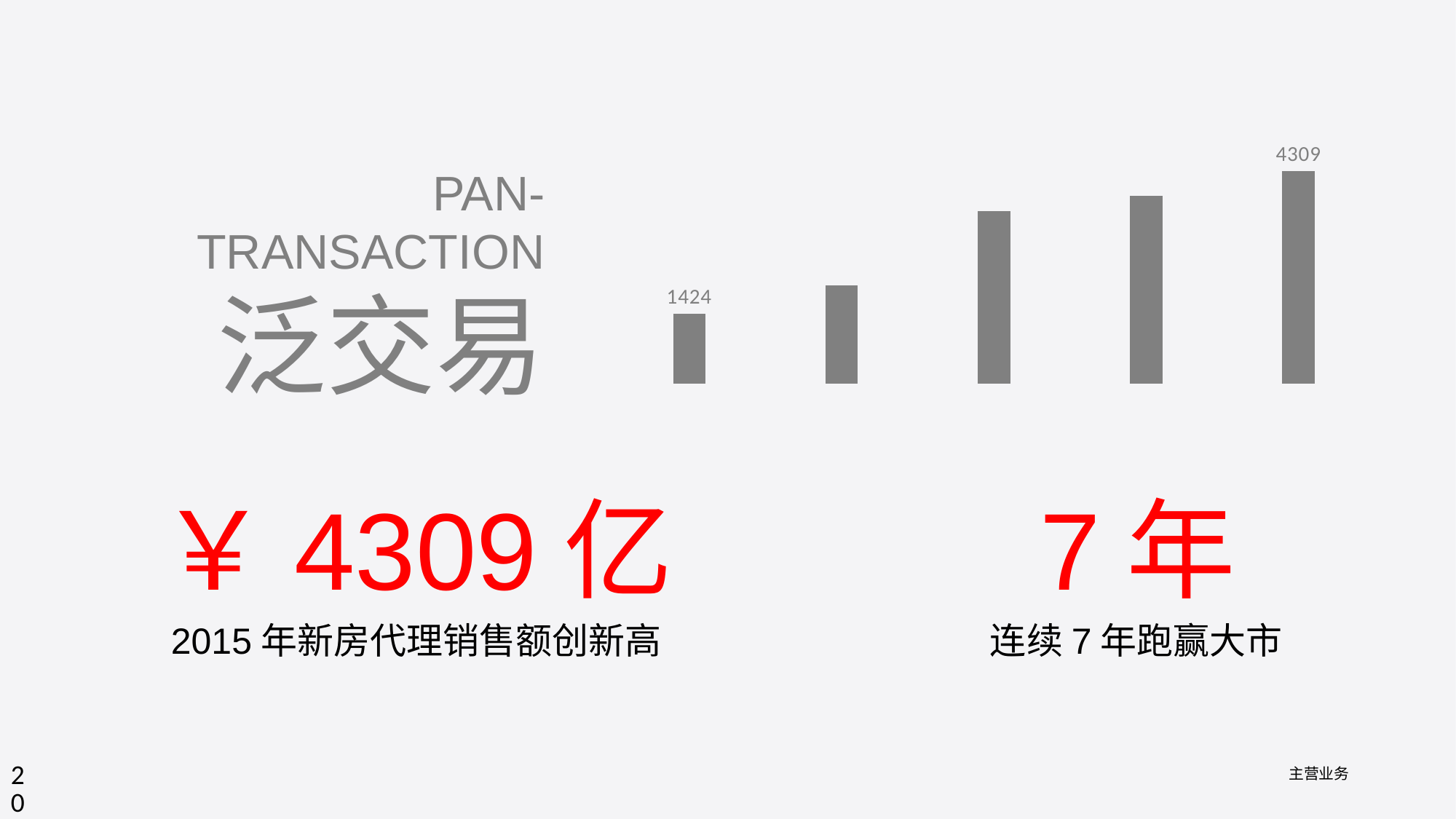

### Chart

| Category | 系列 1 |
|---|---|
| 2011 | 1424.0 |
| 2012 | 2000.0 |
| 2013 | 3500.0 |
| 2014 | 3800.0 |
| 2015 | 4309.0 |
PAN-
TRANSACTION
泛交易
￥4309亿
2015年新房代理销售额创新高
7年
连续7年跑赢大市
20
主营业务